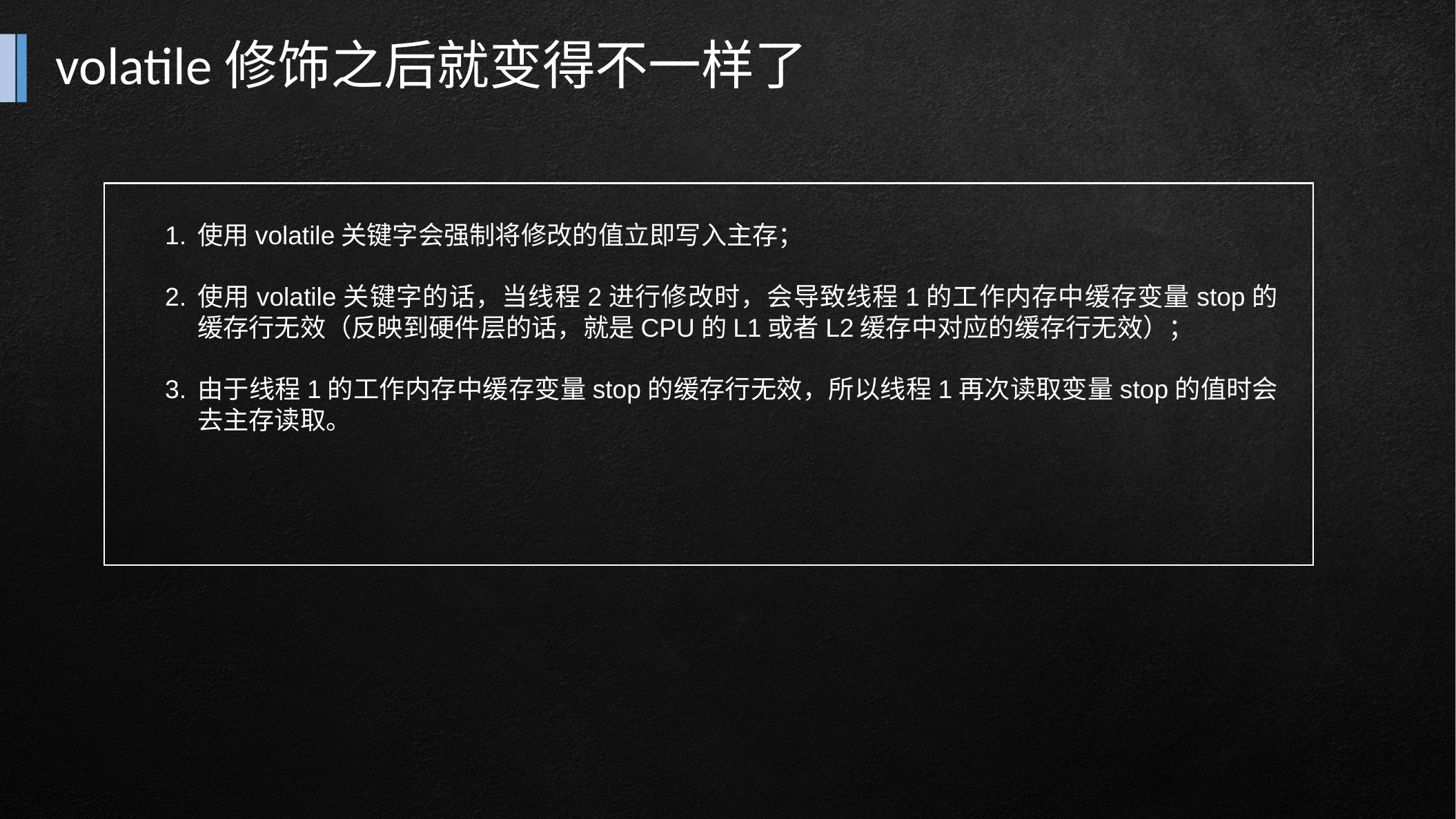

# volatile修饰之后就变得不一样了

使用volatile关键字会强制将修改的值立即写入主存；

使用volatile关键字的话，当线程2进行修改时，会导致线程1的工作内存中缓存变量stop的缓存行无效（反映到硬件层的话，就是CPU的L1或者L2缓存中对应的缓存行无效）；

由于线程1的工作内存中缓存变量stop的缓存行无效，所以线程1再次读取变量stop的值时会去主存读取。